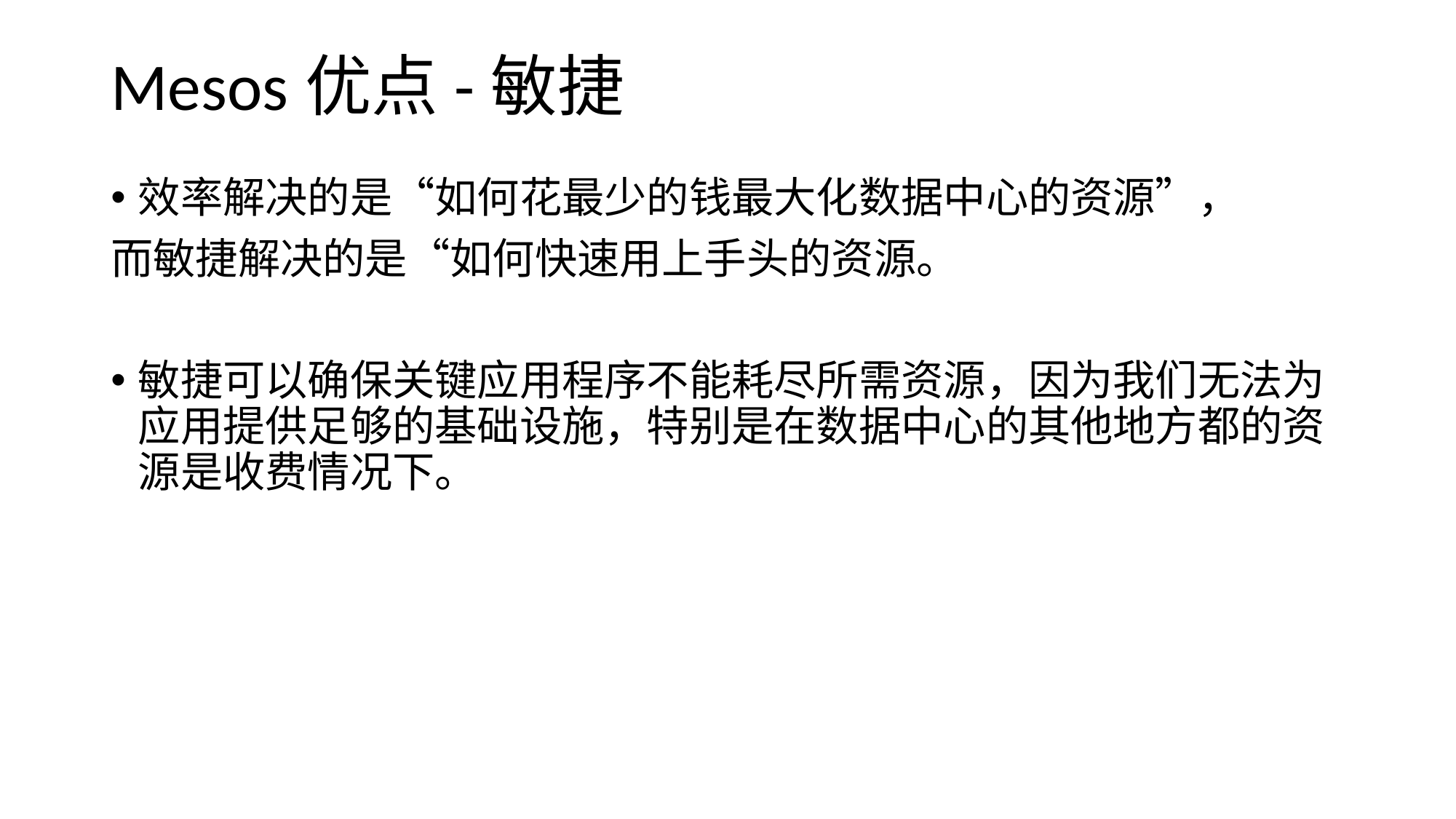

# Mesos优点-敏捷
效率解决的是“如何花最少的钱最大化数据中心的资源”，
而敏捷解决的是“如何快速用上手头的资源。

敏捷可以确保关键应用程序不能耗尽所需资源，因为我们无法为应用提供足够的基础设施，特别是在数据中心的其他地方都的资源是收费情况下。